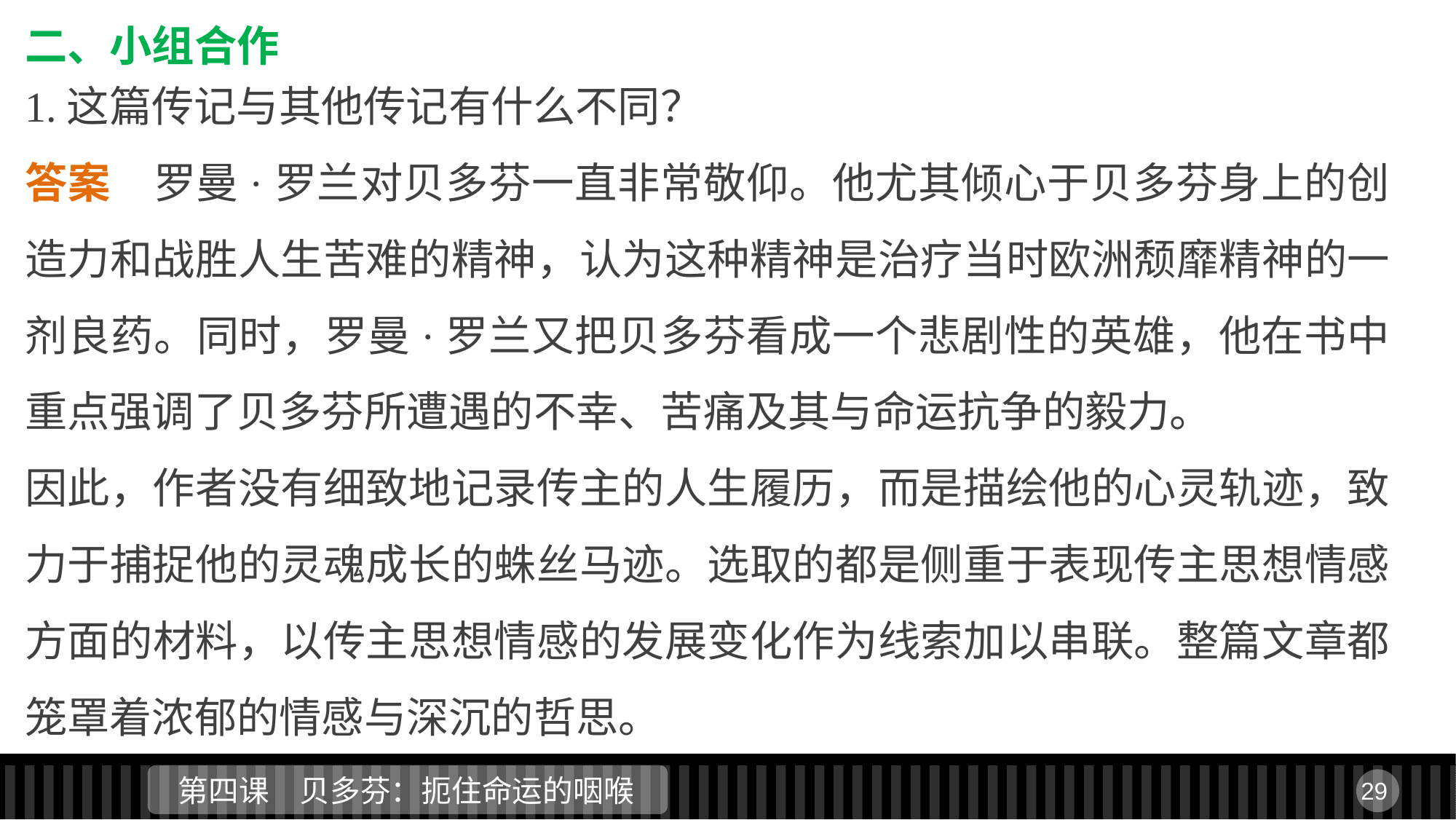

二、小组合作
1.这篇传记与其他传记有什么不同？
答案　罗曼·罗兰对贝多芬一直非常敬仰。他尤其倾心于贝多芬身上的创造力和战胜人生苦难的精神，认为这种精神是治疗当时欧洲颓靡精神的一剂良药。同时，罗曼·罗兰又把贝多芬看成一个悲剧性的英雄，他在书中重点强调了贝多芬所遭遇的不幸、苦痛及其与命运抗争的毅力。
因此，作者没有细致地记录传主的人生履历，而是描绘他的心灵轨迹，致力于捕捉他的灵魂成长的蛛丝马迹。选取的都是侧重于表现传主思想情感方面的材料，以传主思想情感的发展变化作为线索加以串联。整篇文章都笼罩着浓郁的情感与深沉的哲思。